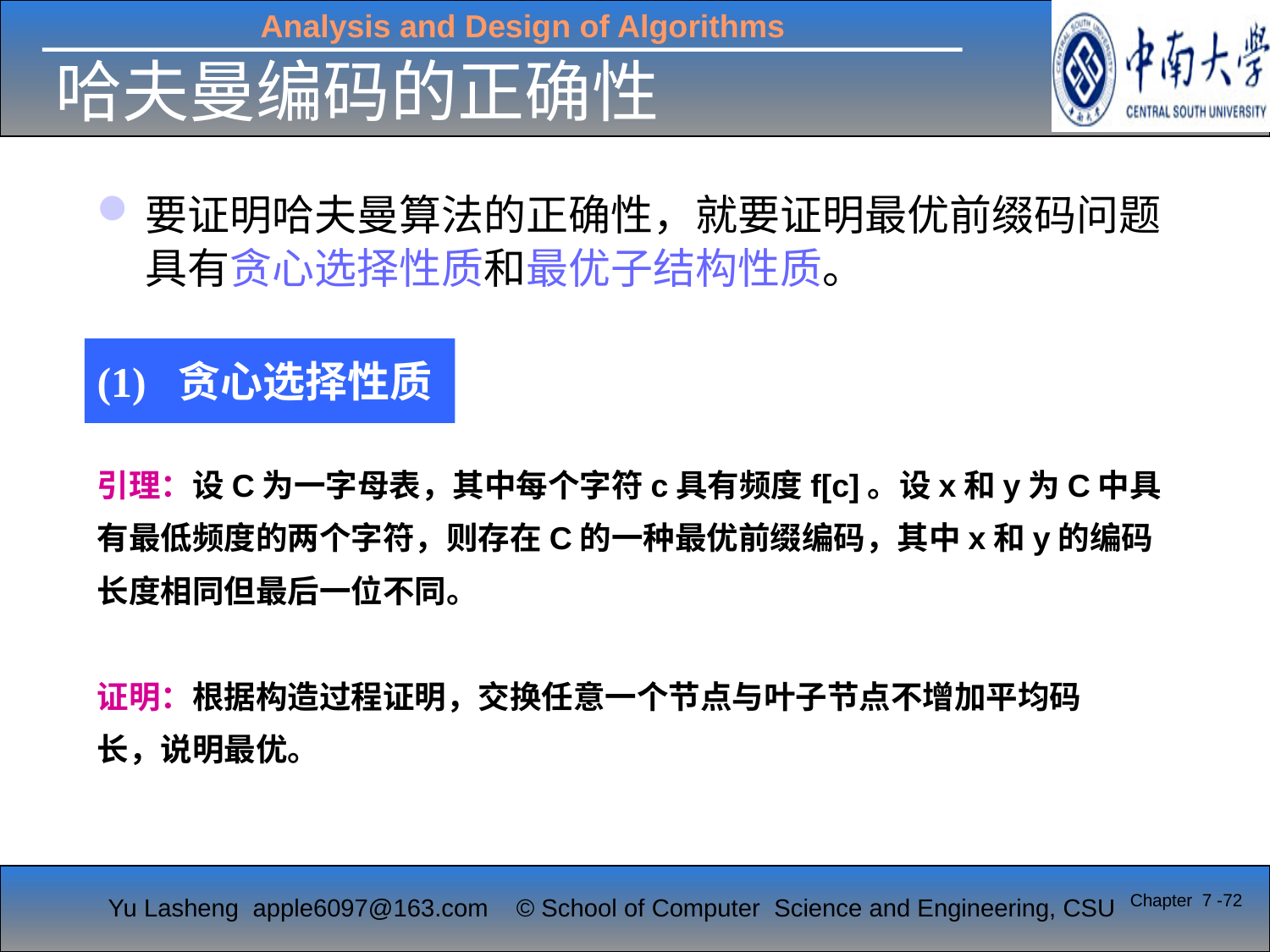

# 哈夫曼编码的正确性
要证明哈夫曼算法的正确性，就要证明最优前缀码问题具有贪心选择性质和最优子结构性质。
(1)  贪心选择性质
引理：设C为一字母表，其中每个字符c具有频度f[c]。设x和y为C中具有最低频度的两个字符，则存在C的一种最优前缀编码，其中x和y的编码长度相同但最后一位不同。
证明：根据构造过程证明，交换任意一个节点与叶子节点不增加平均码长，说明最优。
Chapter  7 -72